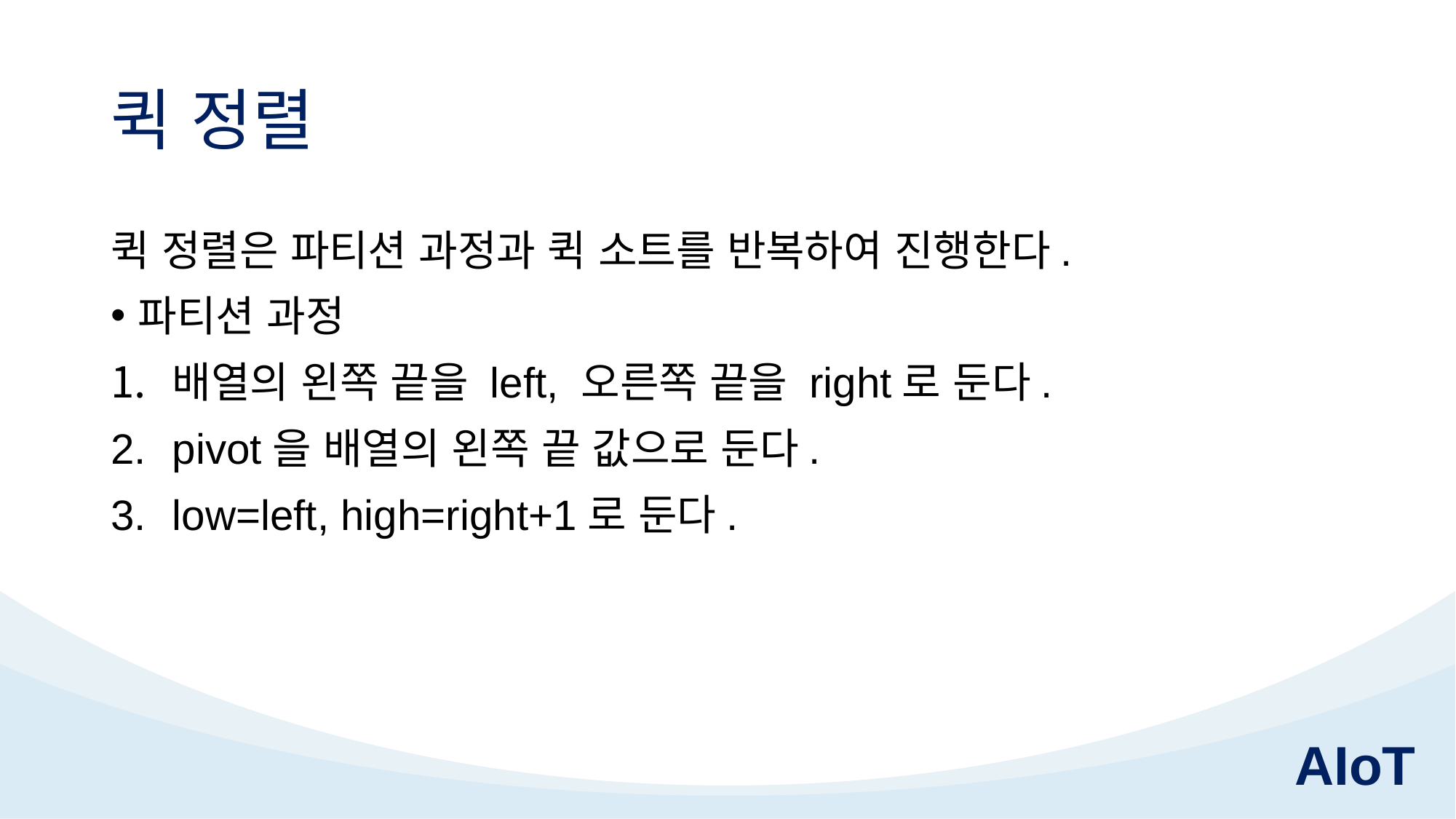

# 퀵 정렬
퀵 정렬은 파티션 과정과 퀵 소트를 반복하여 진행한다.
파티션 과정
배열의 왼쪽 끝을 left, 오른쪽 끝을 right로 둔다.
pivot을 배열의 왼쪽 끝 값으로 둔다.
low=left, high=right+1로 둔다.